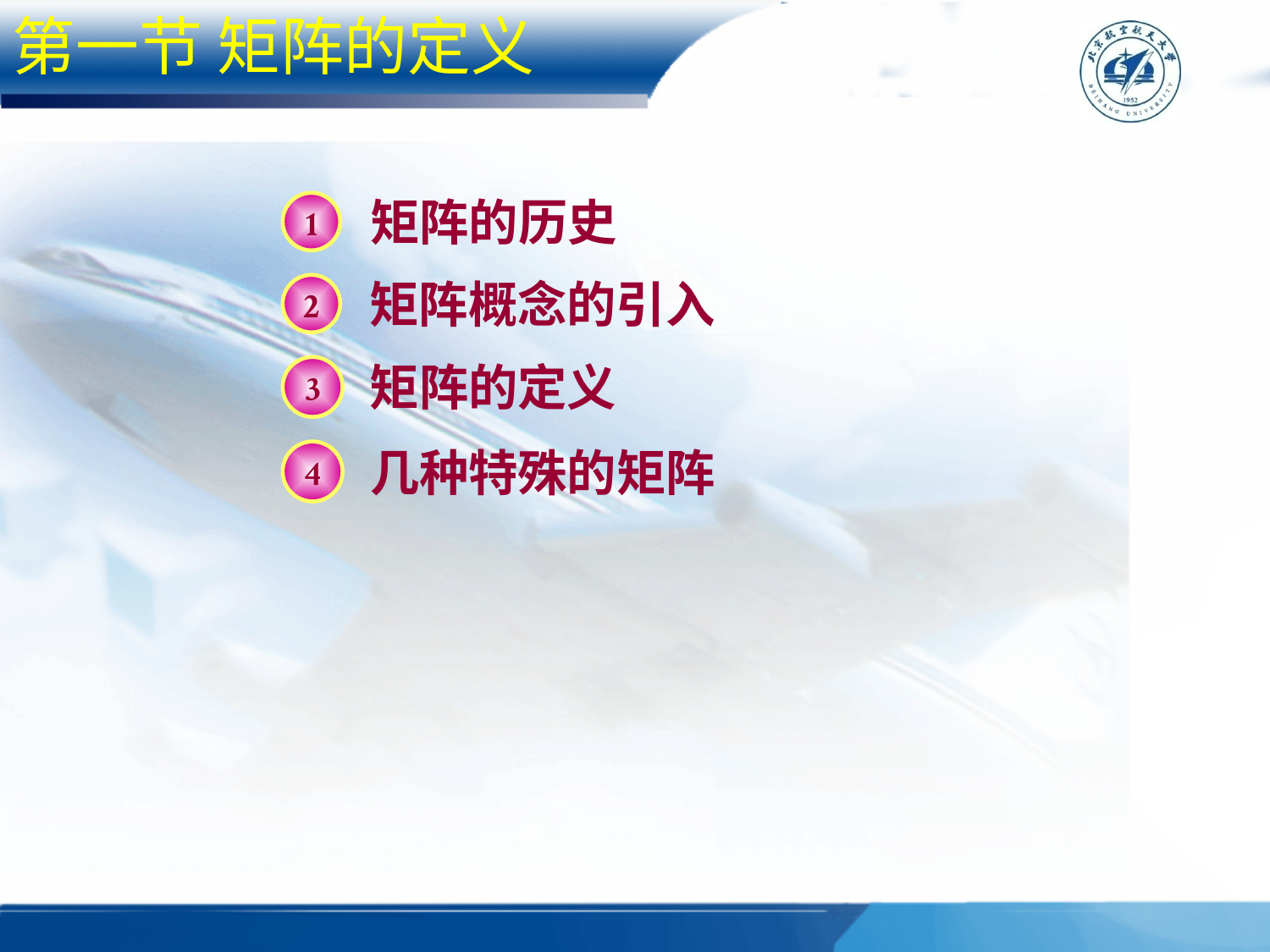

第一节 矩阵的定义
矩阵的历史
1
矩阵概念的引入
2
矩阵的定义
3
几种特殊的矩阵
4